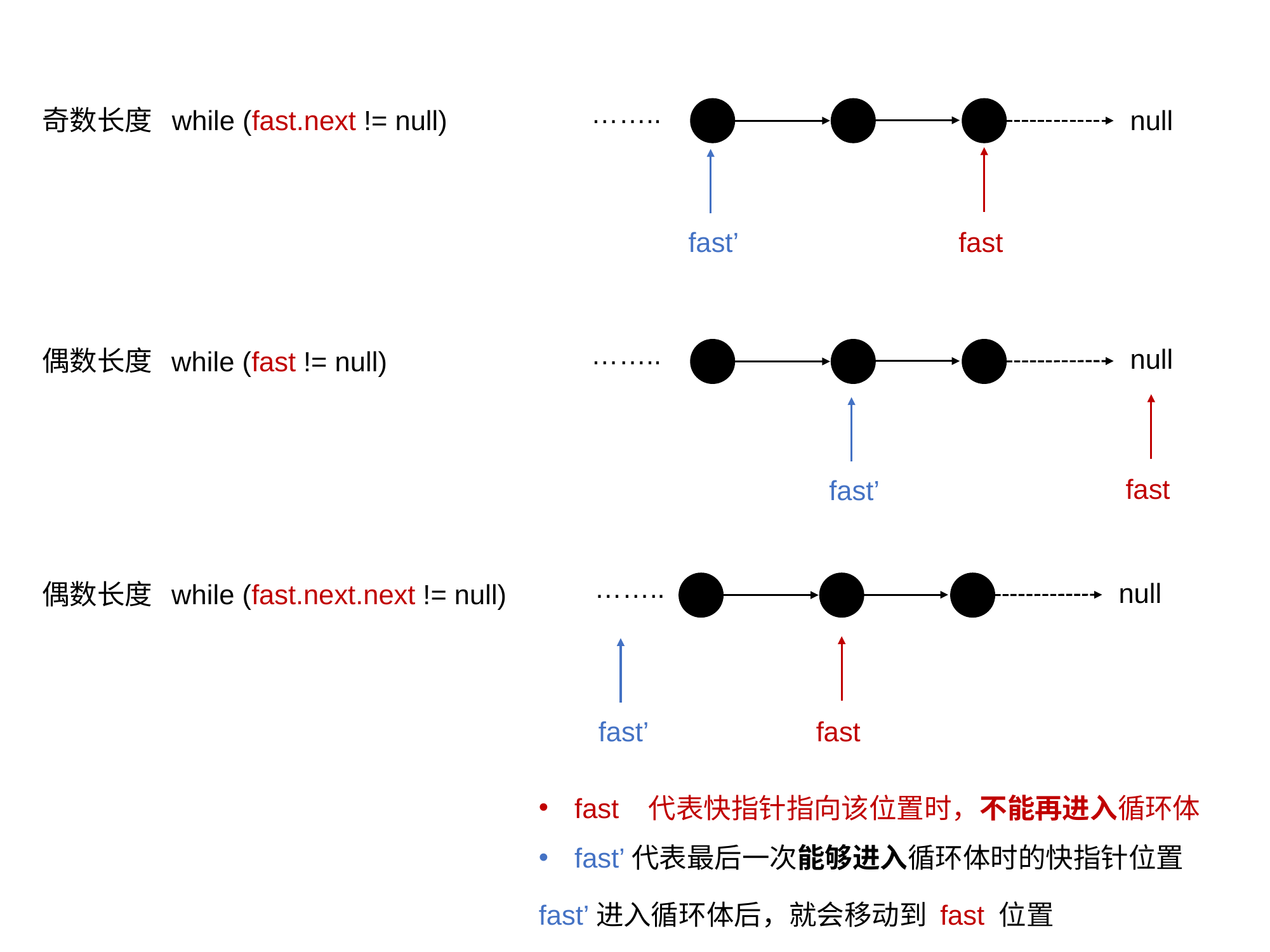

……..
奇数长度
while (fast.next != null)
null

fast’
fast
……..
null
偶数长度

while (fast != null)
fast
fast’
……..
null
while (fast.next.next != null)
偶数长度

fast
fast’
fast   代表快指针指向该位置时，不能再进入循环体
fast’代表最后一次能够进入循环体时的快指针位置
fast’进入循环体后，就会移动到 fast 位置